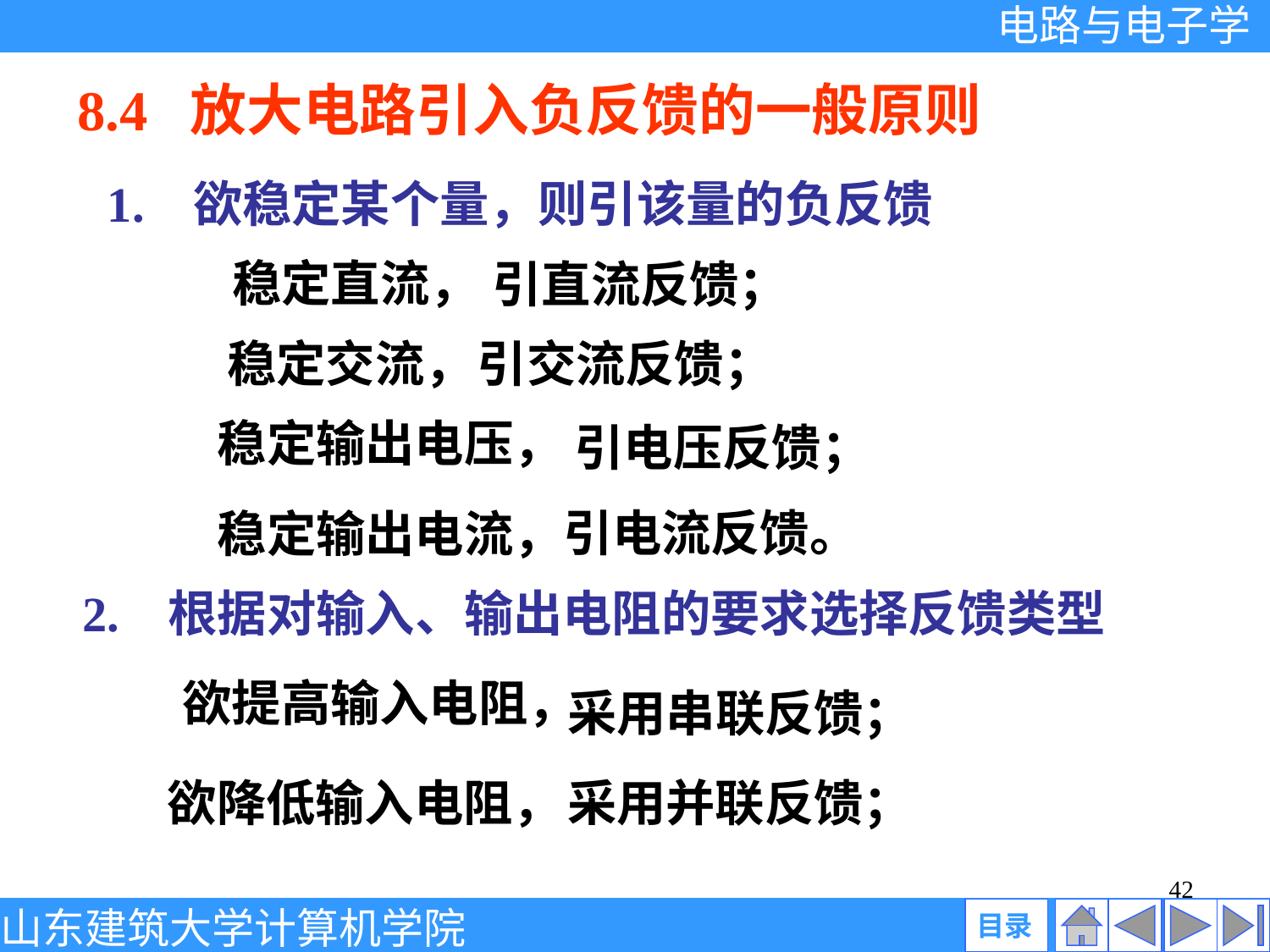

8.4  放大电路引入负反馈的一般原则
1.   欲稳定某个量，则引该量的负反馈
稳定直流，
引直流反馈；
稳定交流，
引交流反馈；
稳定输出电压，
引电压反馈；
引电流反馈。
稳定输出电流，
2.   根据对输入、输出电阻的要求选择反馈类型
欲提高输入电阻，
采用串联反馈；
欲降低输入电阻，
采用并联反馈；